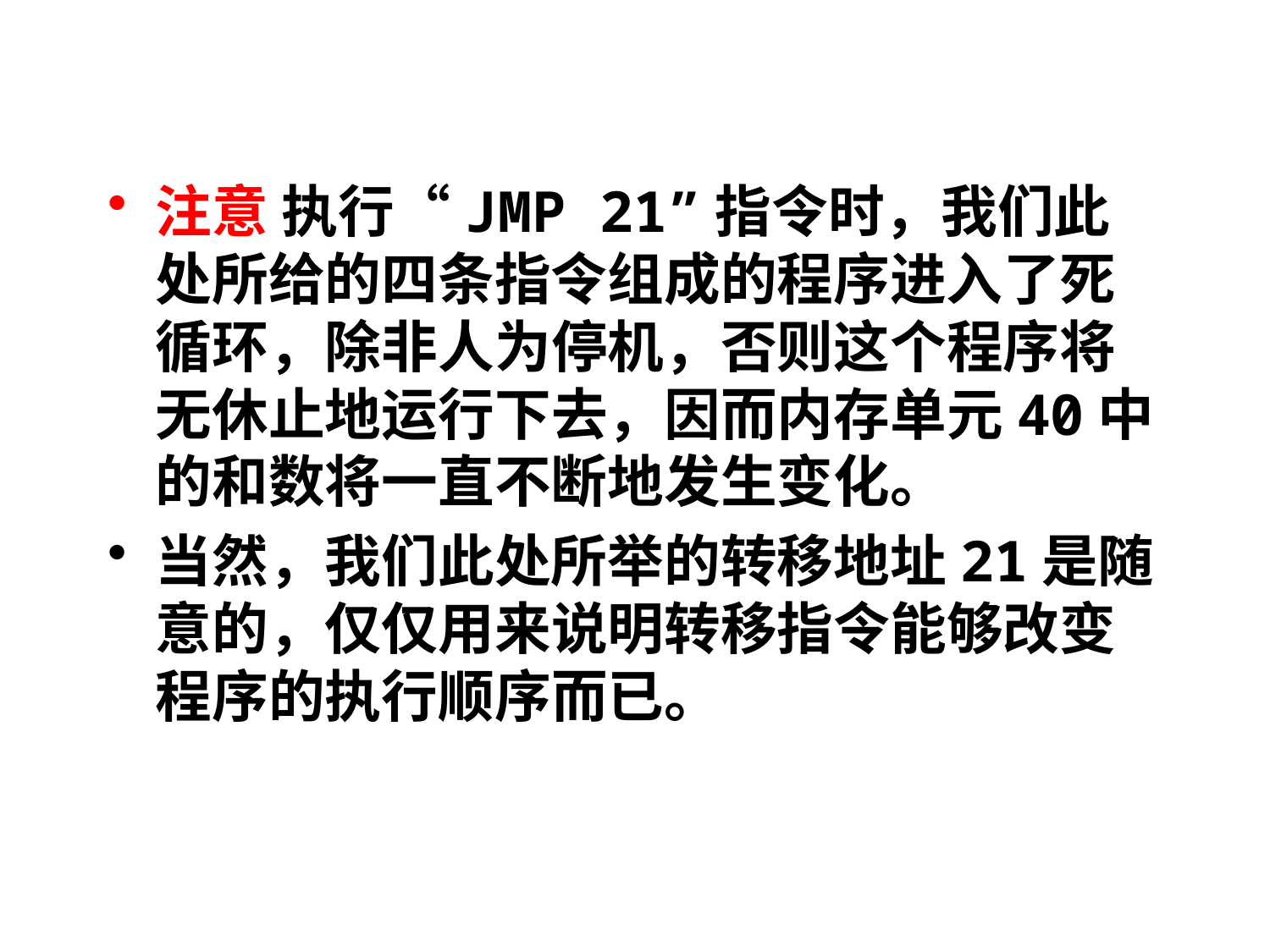

注意 执行“JMP 21”指令时，我们此处所给的四条指令组成的程序进入了死循环，除非人为停机，否则这个程序将无休止地运行下去，因而内存单元40中的和数将一直不断地发生变化。
当然，我们此处所举的转移地址21是随意的，仅仅用来说明转移指令能够改变程序的执行顺序而已。